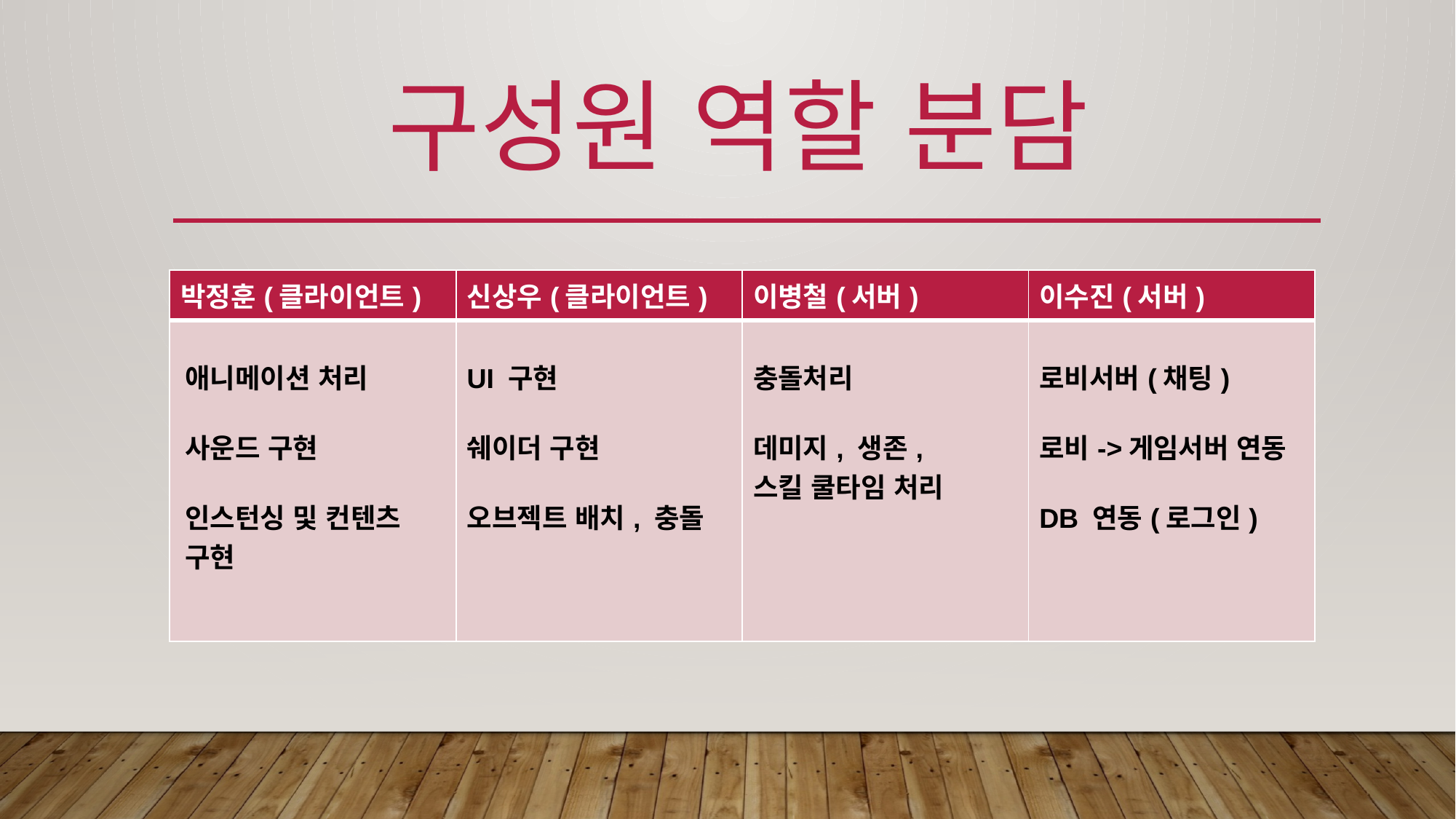

# 구성원 역할 분담
| 박정훈(클라이언트) | 신상우(클라이언트) | 이병철(서버) | 이수진(서버) |
| --- | --- | --- | --- |
| 애니메이션 처리 사운드 구현 인스턴싱 및 컨텐츠 구현 | UI 구현 쉐이더 구현 오브젝트 배치, 충돌 | 충돌처리 데미지, 생존, 스킬 쿨타임 처리 | 로비서버(채팅) 로비->게임서버 연동 DB 연동(로그인) |